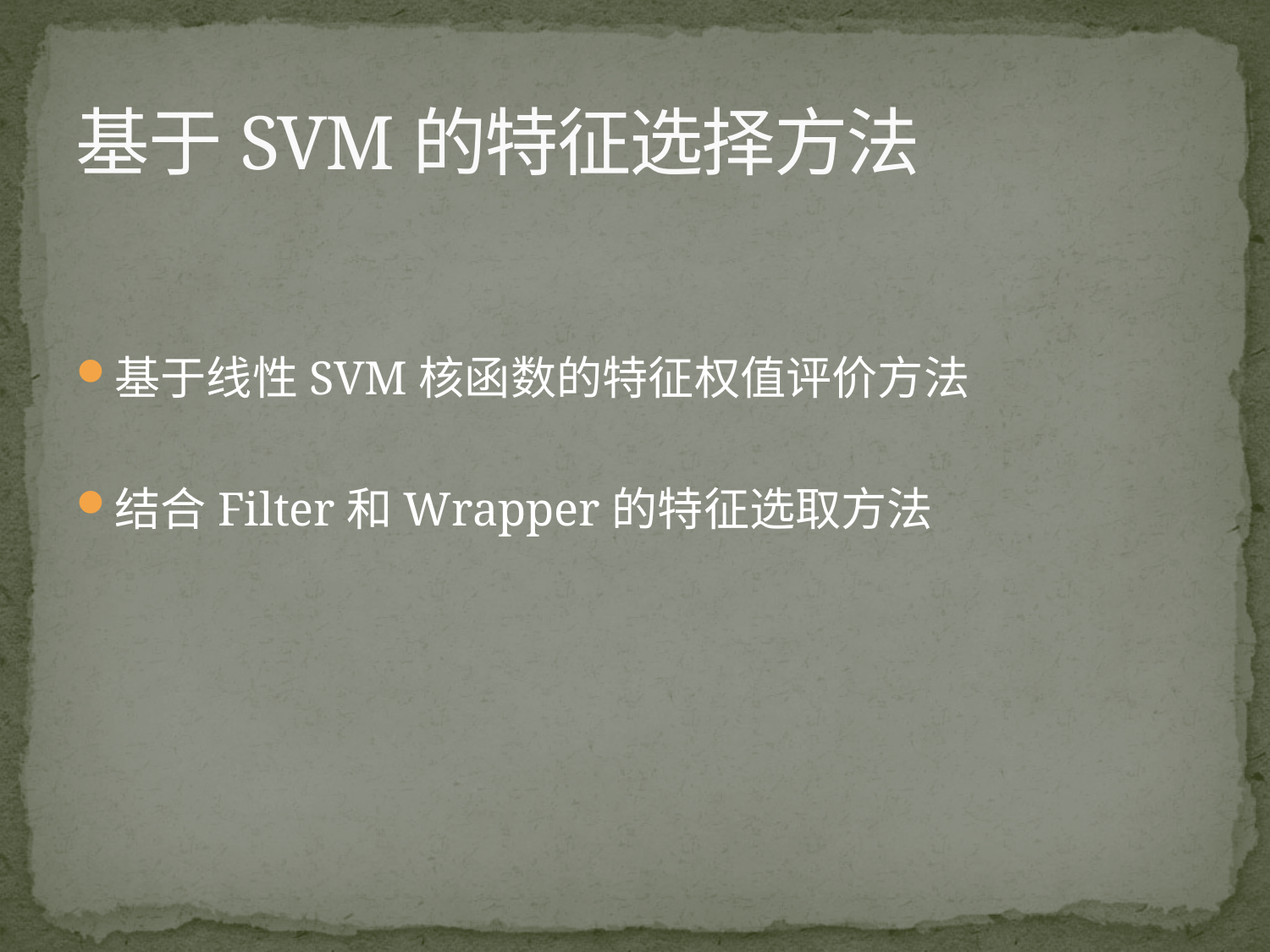

# 基于SVM的特征选择方法

基于线性SVM核函数的特征权值评价方法

结合Filter和Wrapper的特征选取方法